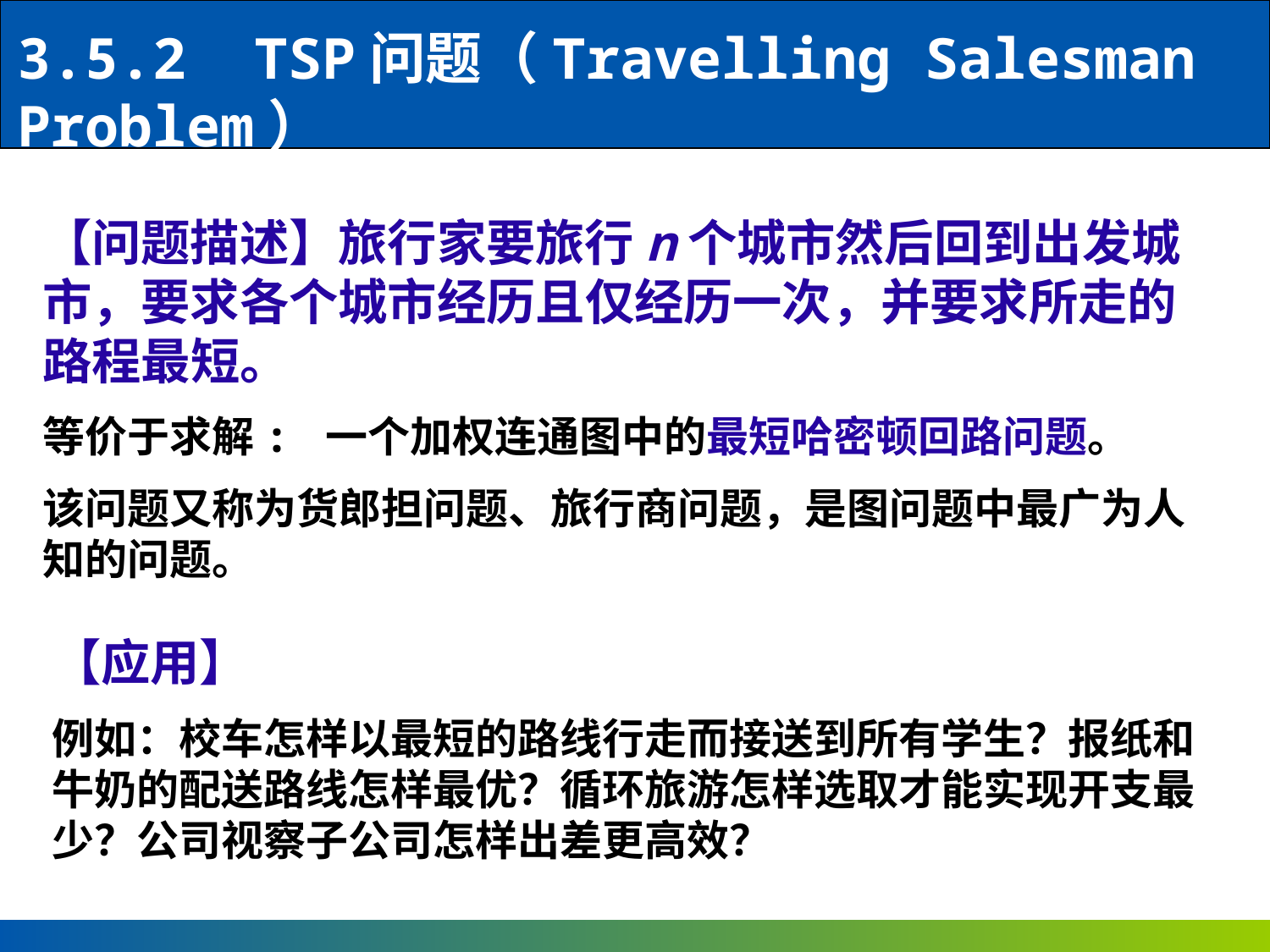

3.5.2  TSP问题（Travelling Salesman Problem）
【问题描述】旅行家要旅行n个城市然后回到出发城市，要求各个城市经历且仅经历一次，并要求所走的路程最短。
等价于求解: 一个加权连通图中的最短哈密顿回路问题。
该问题又称为货郎担问题、旅行商问题，是图问题中最广为人知的问题。
【应用】
例如：校车怎样以最短的路线行走而接送到所有学生？报纸和牛奶的配送路线怎样最优？循环旅游怎样选取才能实现开支最少？公司视察子公司怎样出差更高效？